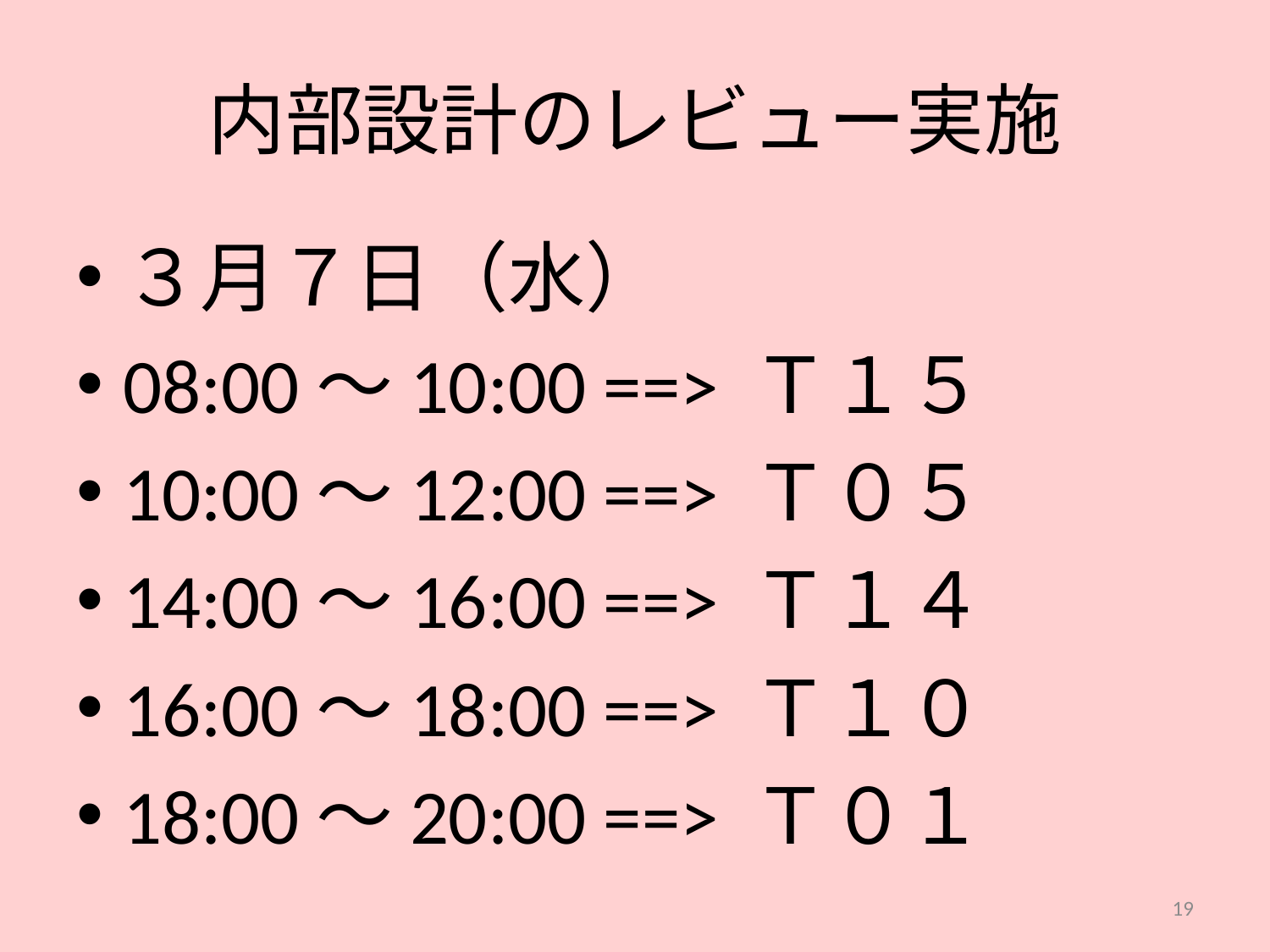

# 内部設計のレビュー実施
３月７日（水）
08:00～10:00 ==> Ｔ１５
10:00～12:00 ==> Ｔ０５
14:00～16:00 ==> Ｔ１４
16:00～18:00 ==> Ｔ１０
18:00～20:00 ==> Ｔ０１
19